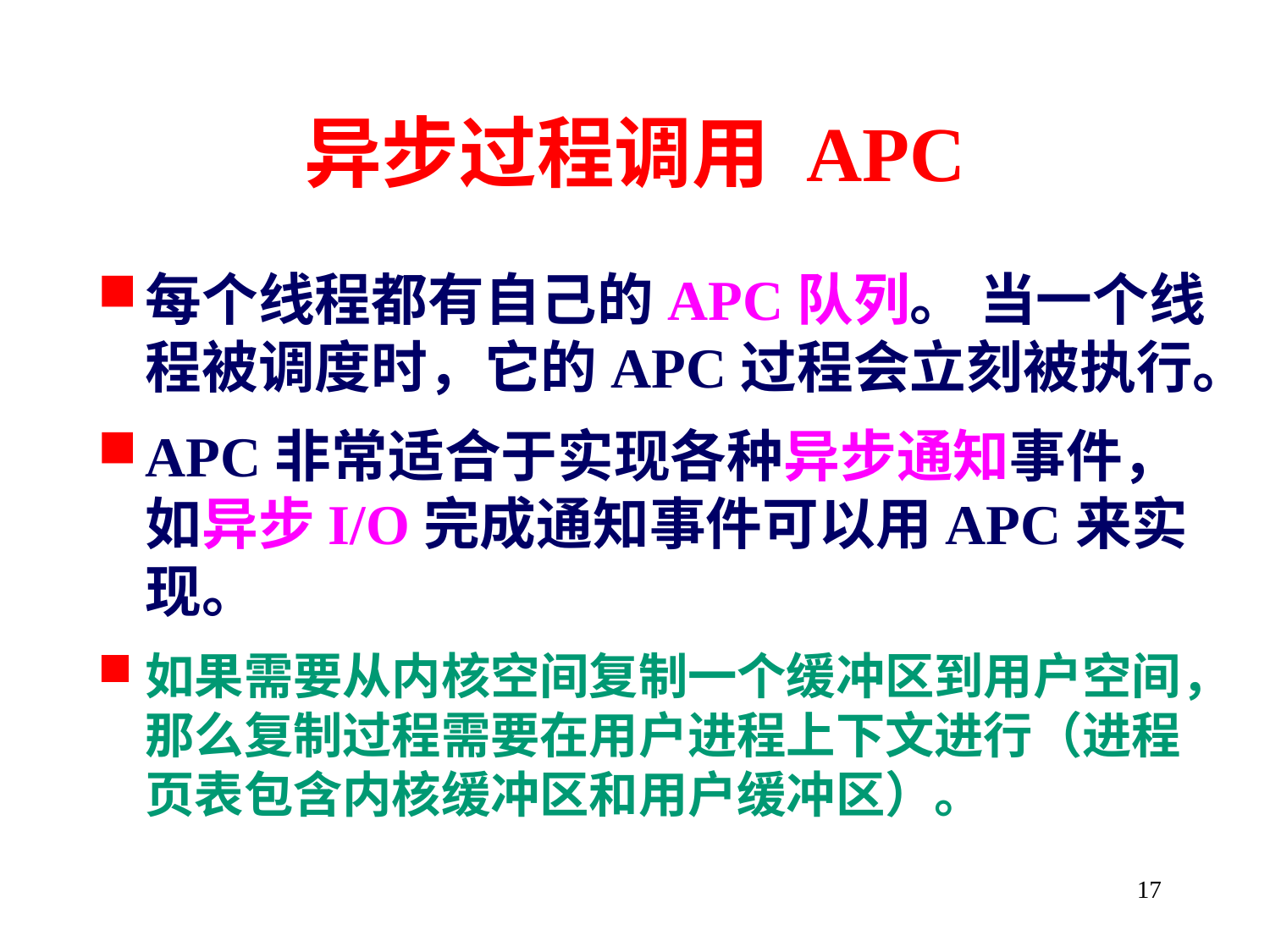

# 异步过程调用 APC
每个线程都有自己的APC队列。 当一个线程被调度时，它的APC过程会立刻被执行。
APC非常适合于实现各种异步通知事件，如异步I/O完成通知事件可以用APC来实现。
如果需要从内核空间复制一个缓冲区到用户空间，那么复制过程需要在用户进程上下文进行（进程页表包含内核缓冲区和用户缓冲区）。
17